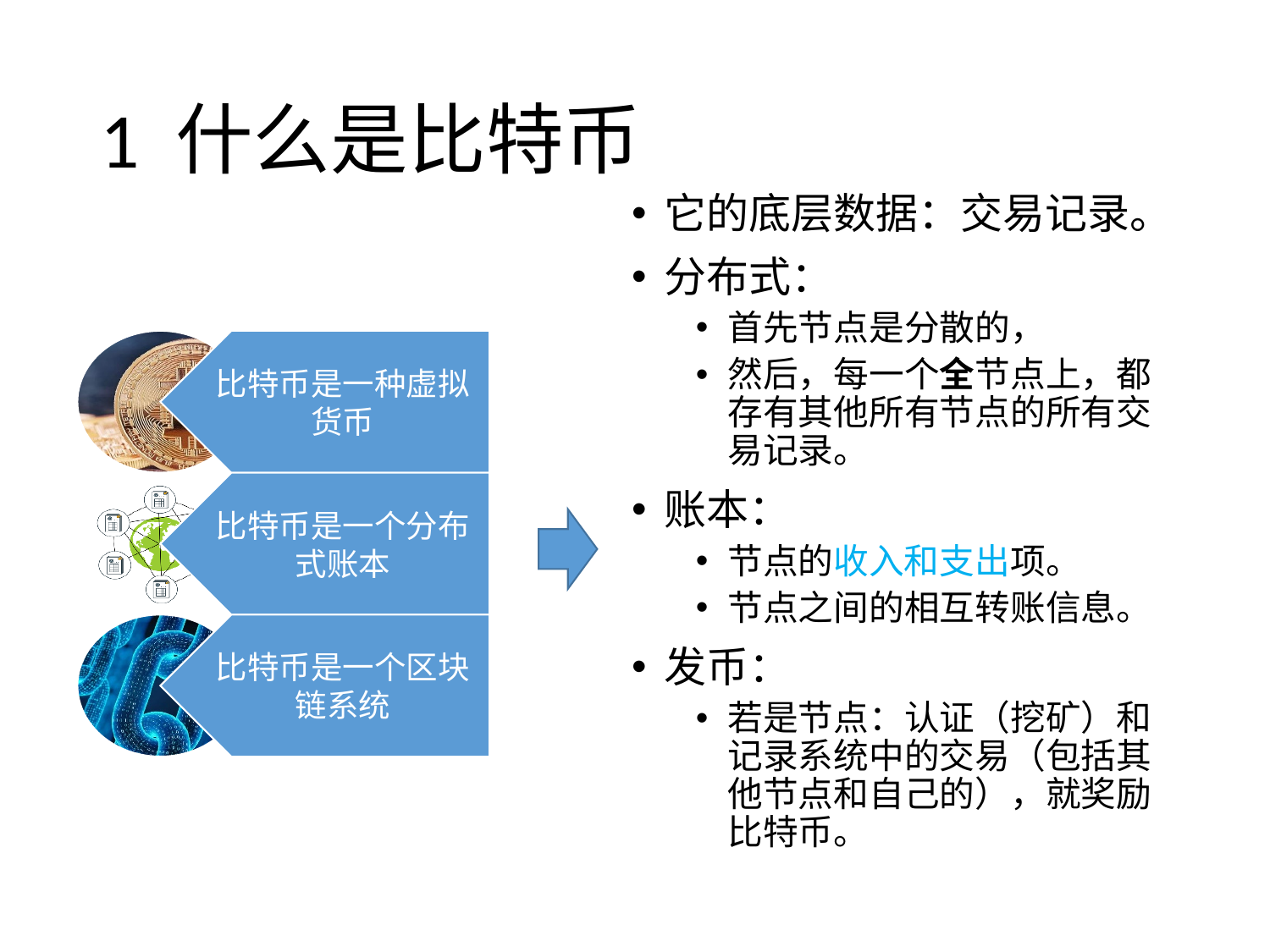

# 1 什么是比特币
它的底层数据：交易记录。
分布式：
首先节点是分散的，
然后，每一个全节点上，都存有其他所有节点的所有交易记录。
账本：
节点的收入和支出项。
节点之间的相互转账信息。
发币：
若是节点：认证（挖矿）和记录系统中的交易（包括其他节点和自己的），就奖励比特币。
比特币是一种虚拟货币
比特币是一个分布式账本
比特币是一个区块链系统